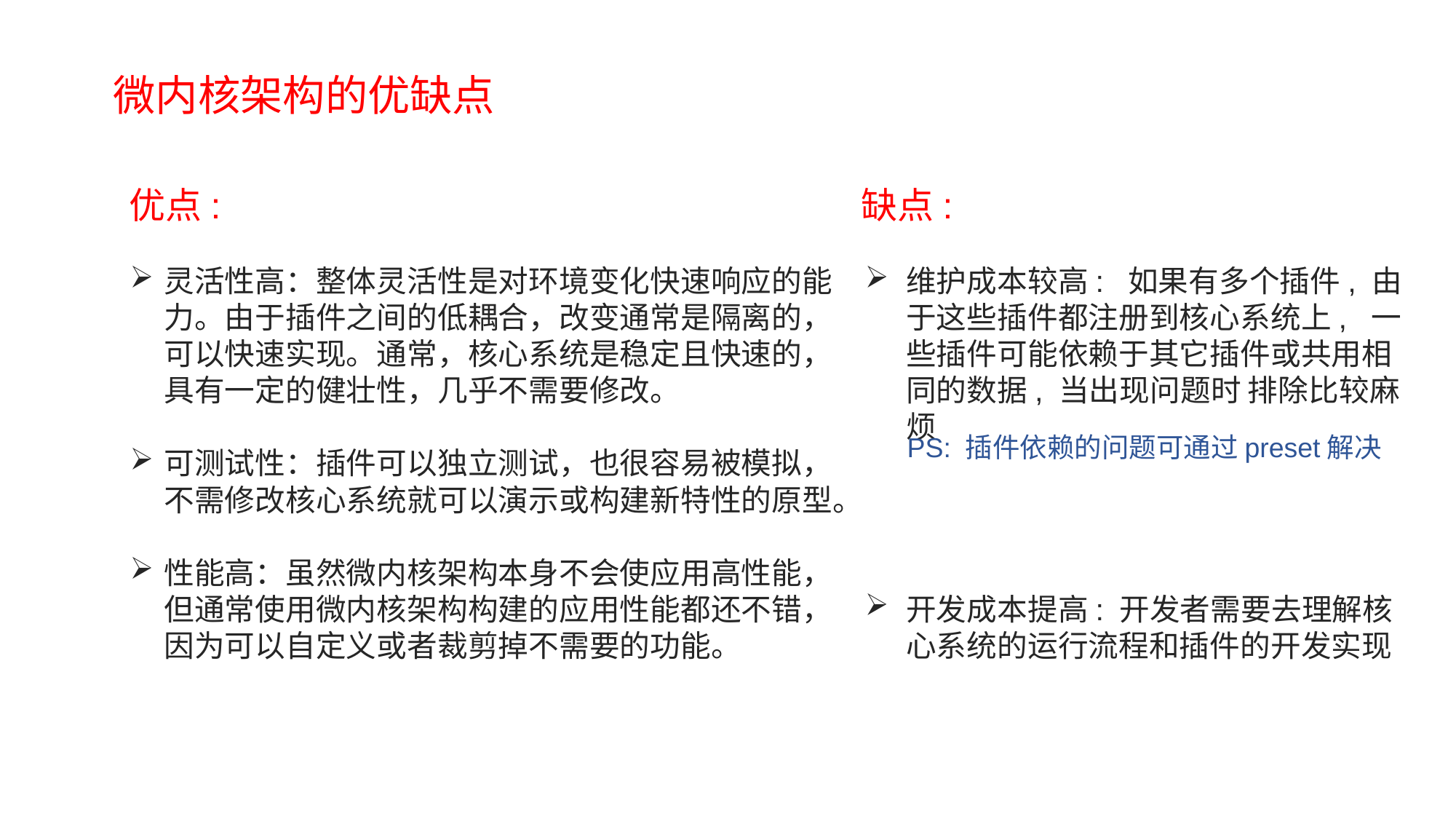

微内核架构的优缺点
优点:
缺点:
灵活性高：整体灵活性是对环境变化快速响应的能力。由于插件之间的低耦合，改变通常是隔离的，可以快速实现。通常，核心系统是稳定且快速的，具有一定的健壮性，几乎不需要修改。

可测试性：插件可以独立测试，也很容易被模拟，不需修改核心系统就可以演示或构建新特性的原型。

性能高：虽然微内核架构本身不会使应用高性能，但通常使用微内核架构构建的应用性能都还不错，因为可以自定义或者裁剪掉不需要的功能。
维护成本较高:  如果有多个插件, 由于这些插件都注册到核心系统上,  一些插件可能依赖于其它插件或共用相同的数据, 当出现问题时 排除比较麻烦

开发成本提高: 开发者需要去理解核心系统的运行流程和插件的开发实现

PS: 插件依赖的问题可通过preset解决